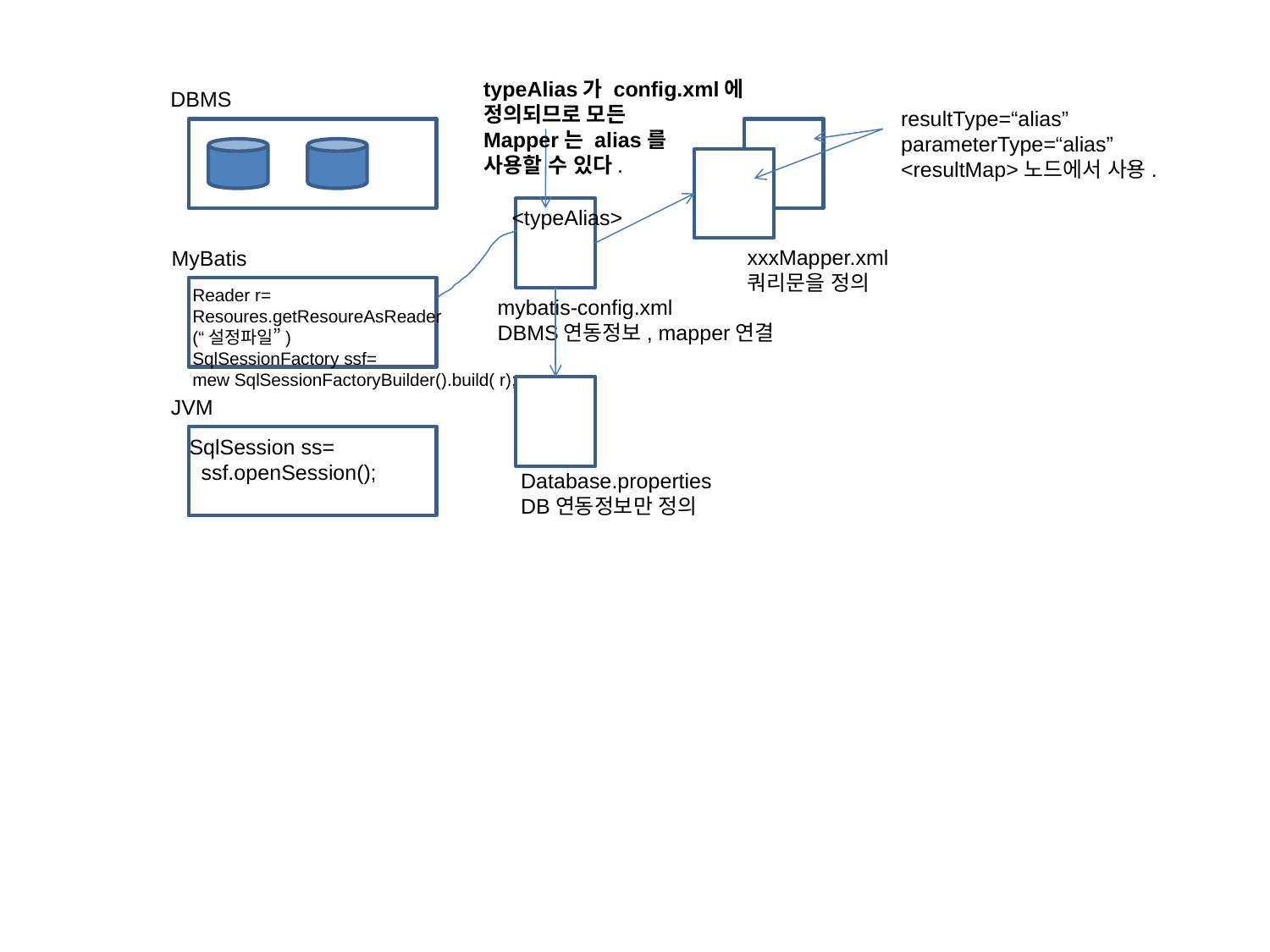

typeAlias가 config.xml에
정의되므로 모든
Mapper는 alias를
사용할 수 있다.
DBMS
resultType=“alias”
parameterType=“alias”
<resultMap>노드에서 사용.

<typeAlias>

xxxMapper.xml
쿼리문을 정의
MyBatis
Reader r=
Resoures.getResoureAsReader
(“설정파일”)
SqlSessionFactory ssf=
mew SqlSessionFactoryBuilder().build( r);

mybatis-config.xml
DBMS연동정보, mapper연결

JVM

SqlSession ss=
  ssf.openSession();

Database.properties
DB연동정보만 정의